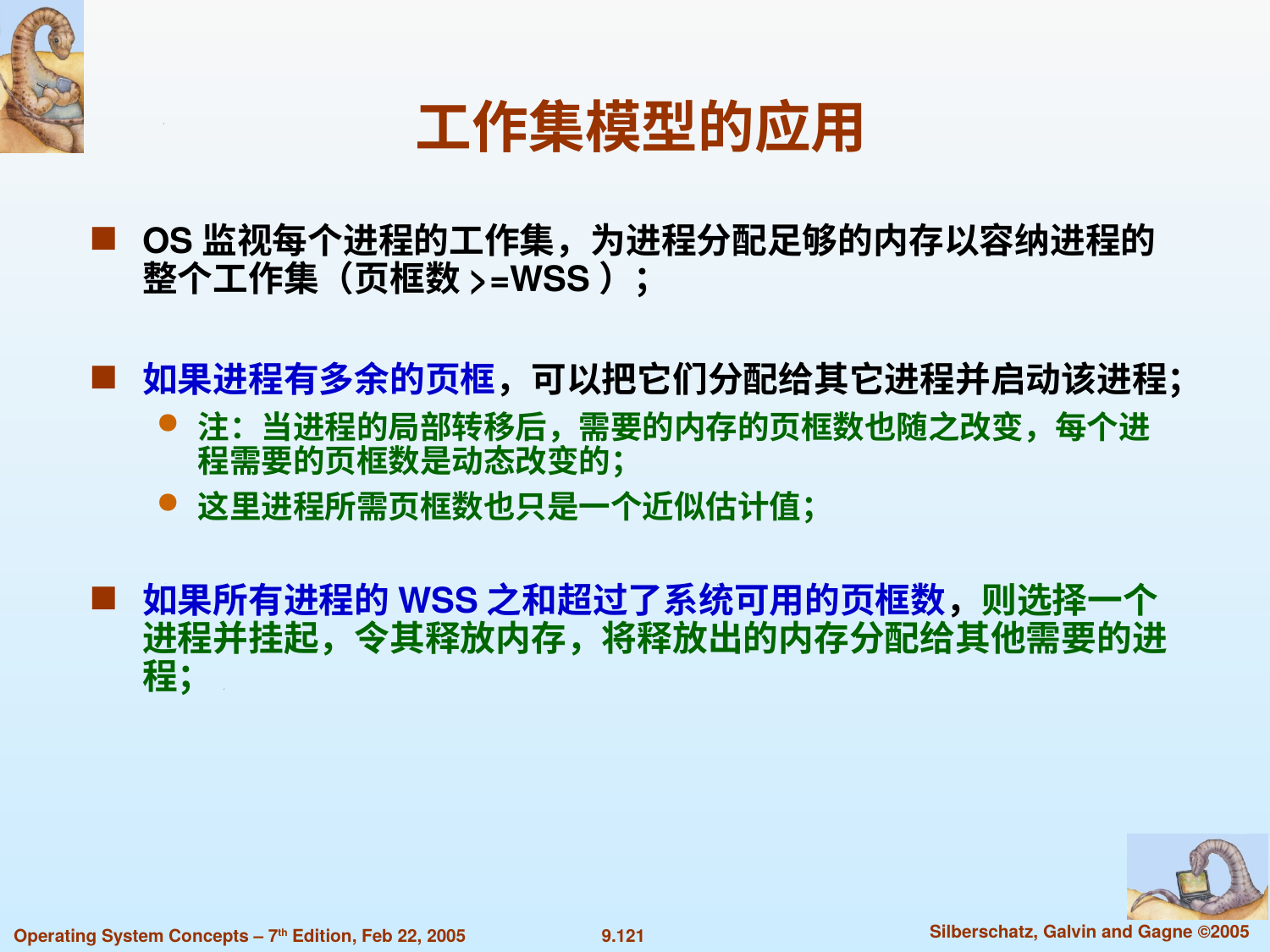

工作集模型的应用
OS监视每个进程的工作集，为进程分配足够的内存以容纳进程的整个工作集（页框数>=WSS）；

如果进程有多余的页框，可以把它们分配给其它进程并启动该进程；
注：当进程的局部转移后，需要的内存的页框数也随之改变，每个进程需要的页框数是动态改变的；
这里进程所需页框数也只是一个近似估计值；

如果所有进程的WSS之和超过了系统可用的页框数，则选择一个进程并挂起，令其释放内存，将释放出的内存分配给其他需要的进程；